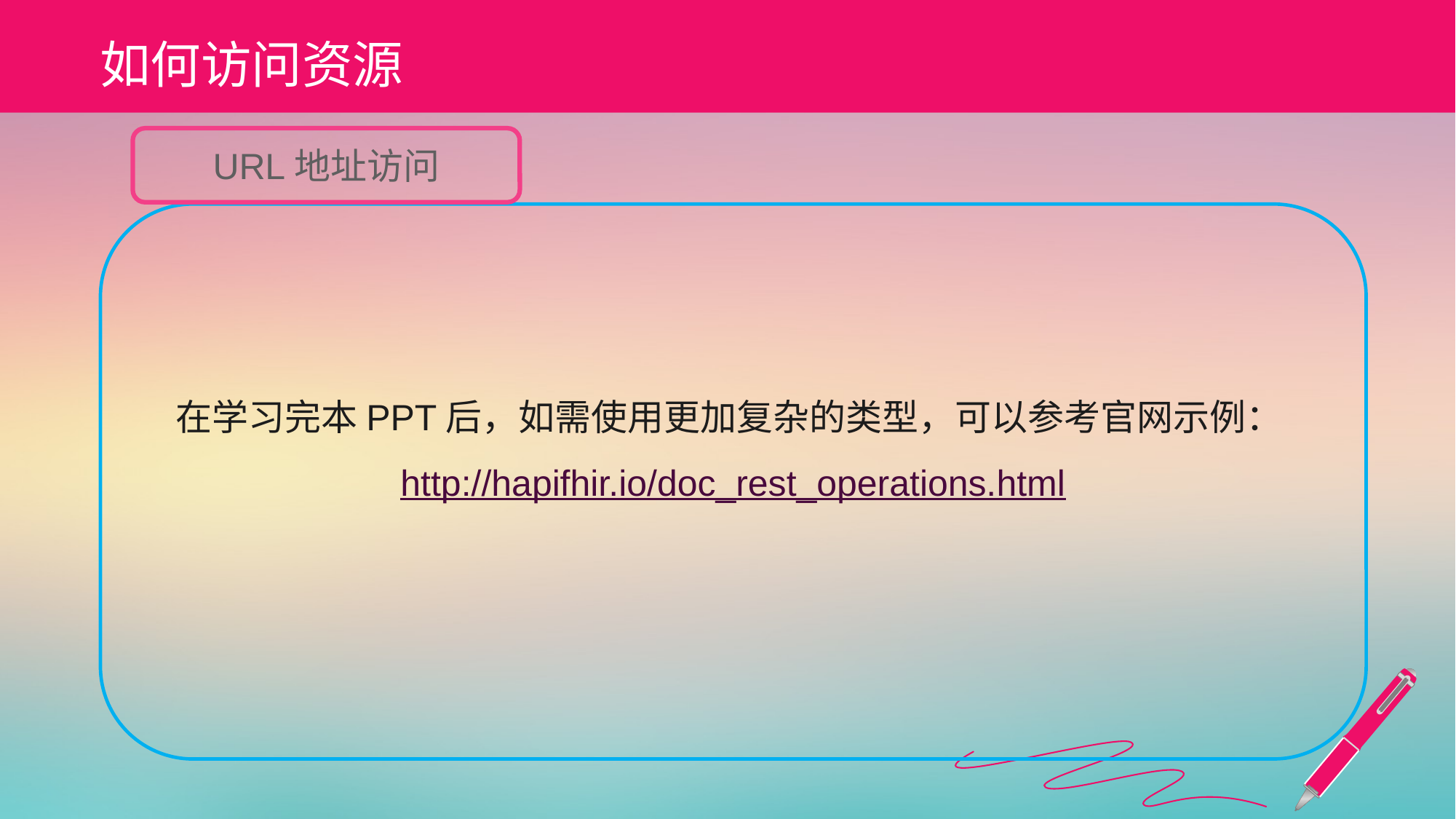

# 如何访问资源
URL地址访问
在学习完本PPT后，如需使用更加复杂的类型，可以参考官网示例：http://hapifhir.io/doc_rest_operations.html